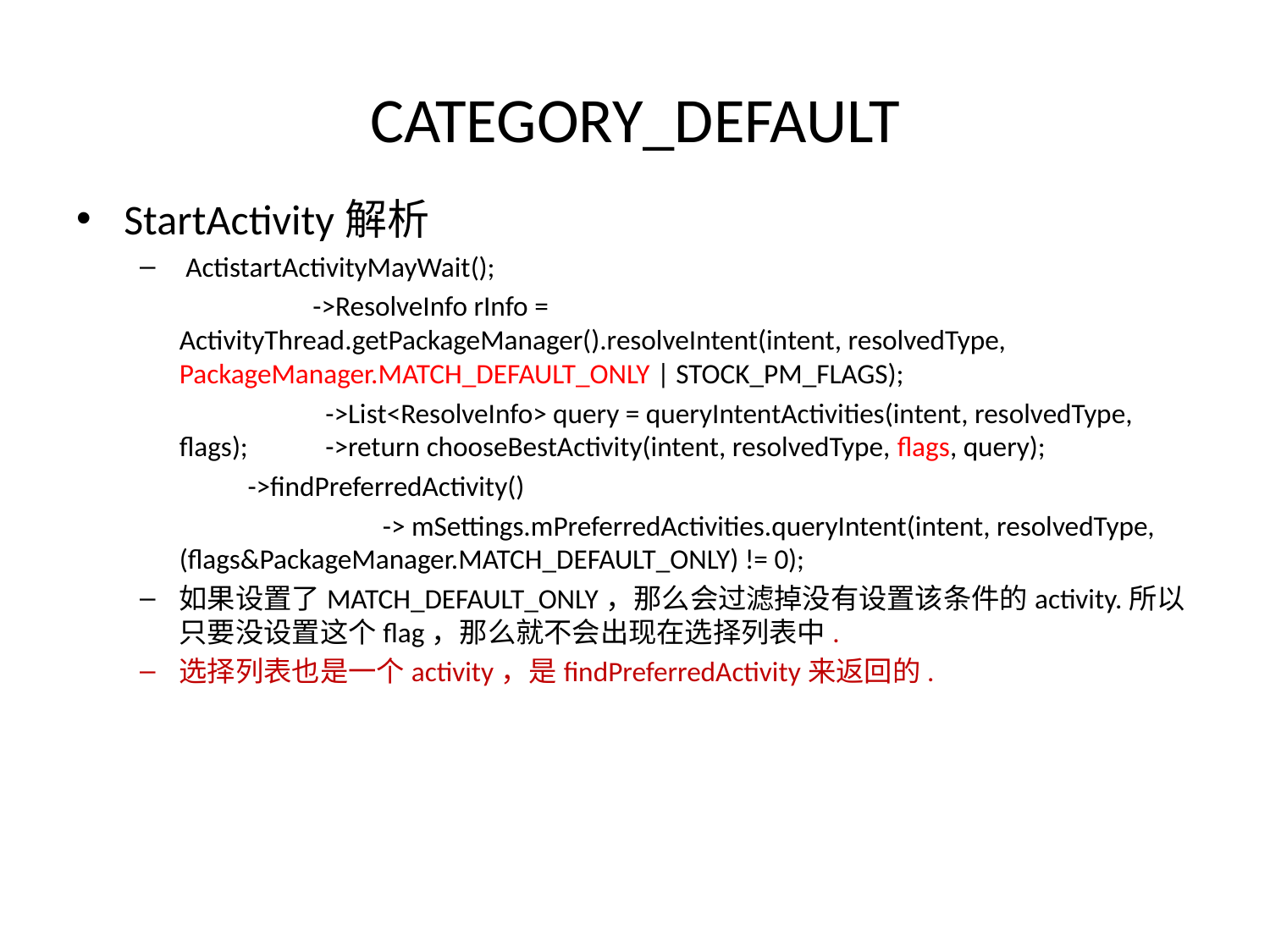

# CATEGORY_DEFAULT
StartActivity解析
 ActistartActivityMayWait();
       	 ->ResolveInfo rInfo = ActivityThread.getPackageManager().resolveIntent(intent, resolvedType, PackageManager.MATCH_DEFAULT_ONLY | STOCK_PM_FLAGS);
		   ->List<ResolveInfo> query = queryIntentActivities(intent, resolvedType, flags);	   ->return chooseBestActivity(intent, resolvedType, flags, query);
                 ->findPreferredActivity()
		            -> mSettings.mPreferredActivities.queryIntent(intent, resolvedType,(flags&PackageManager.MATCH_DEFAULT_ONLY) != 0);
如果设置了MATCH_DEFAULT_ONLY，那么会过滤掉没有设置该条件的activity.所以只要没设置这个flag，那么就不会出现在选择列表中.
选择列表也是一个activity，是findPreferredActivity来返回的.